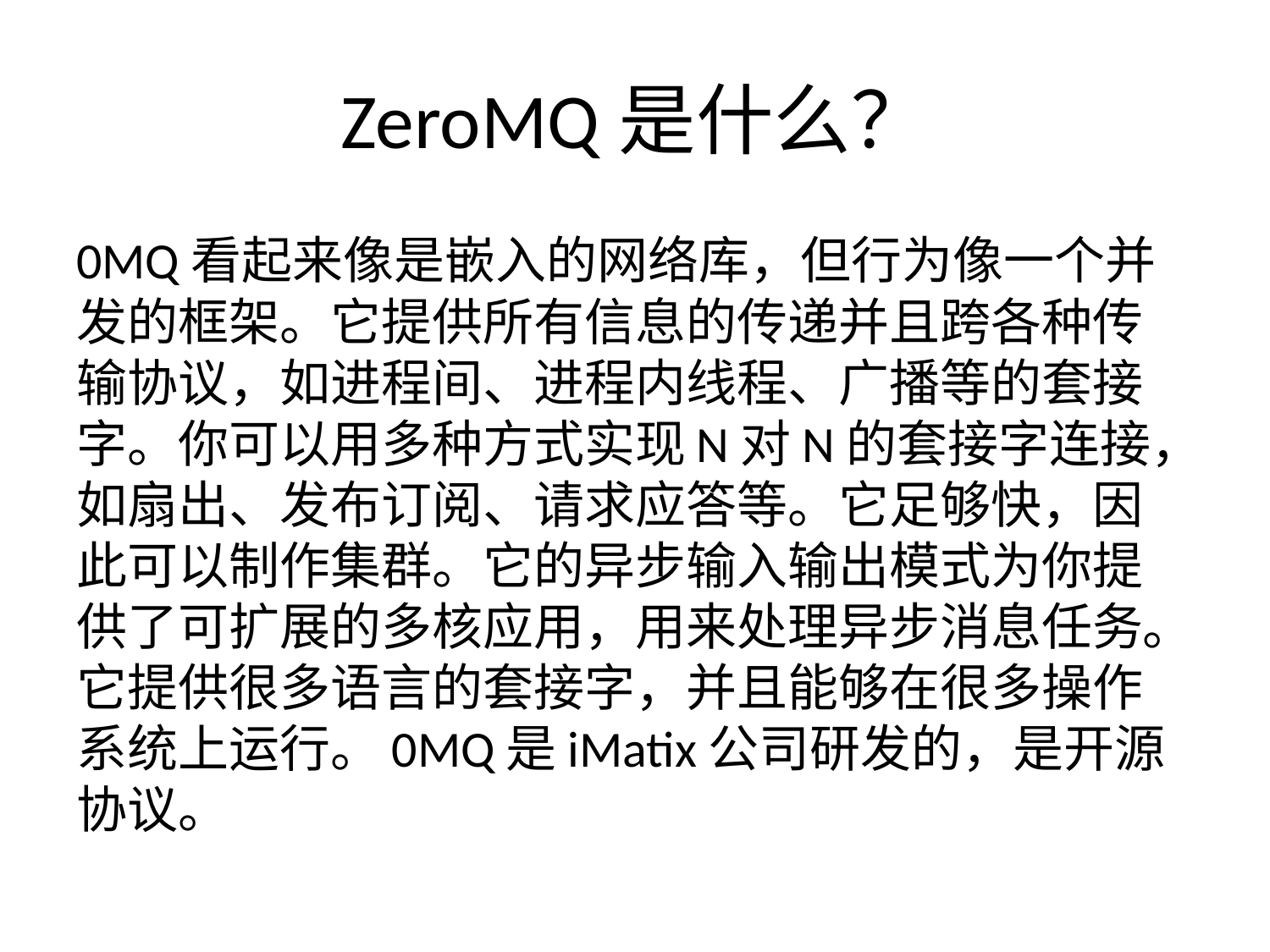

# ZeroMQ是什么？
0MQ看起来像是嵌入的网络库，但行为像一个并发的框架。它提供所有信息的传递并且跨各种传输协议，如进程间、进程内线程、广播等的套接字。你可以用多种方式实现N对N的套接字连接，如扇出、发布订阅、请求应答等。它足够快，因此可以制作集群。它的异步输入输出模式为你提供了可扩展的多核应用，用来处理异步消息任务。它提供很多语言的套接字，并且能够在很多操作系统上运行。0MQ是iMatix公司研发的，是开源协议。